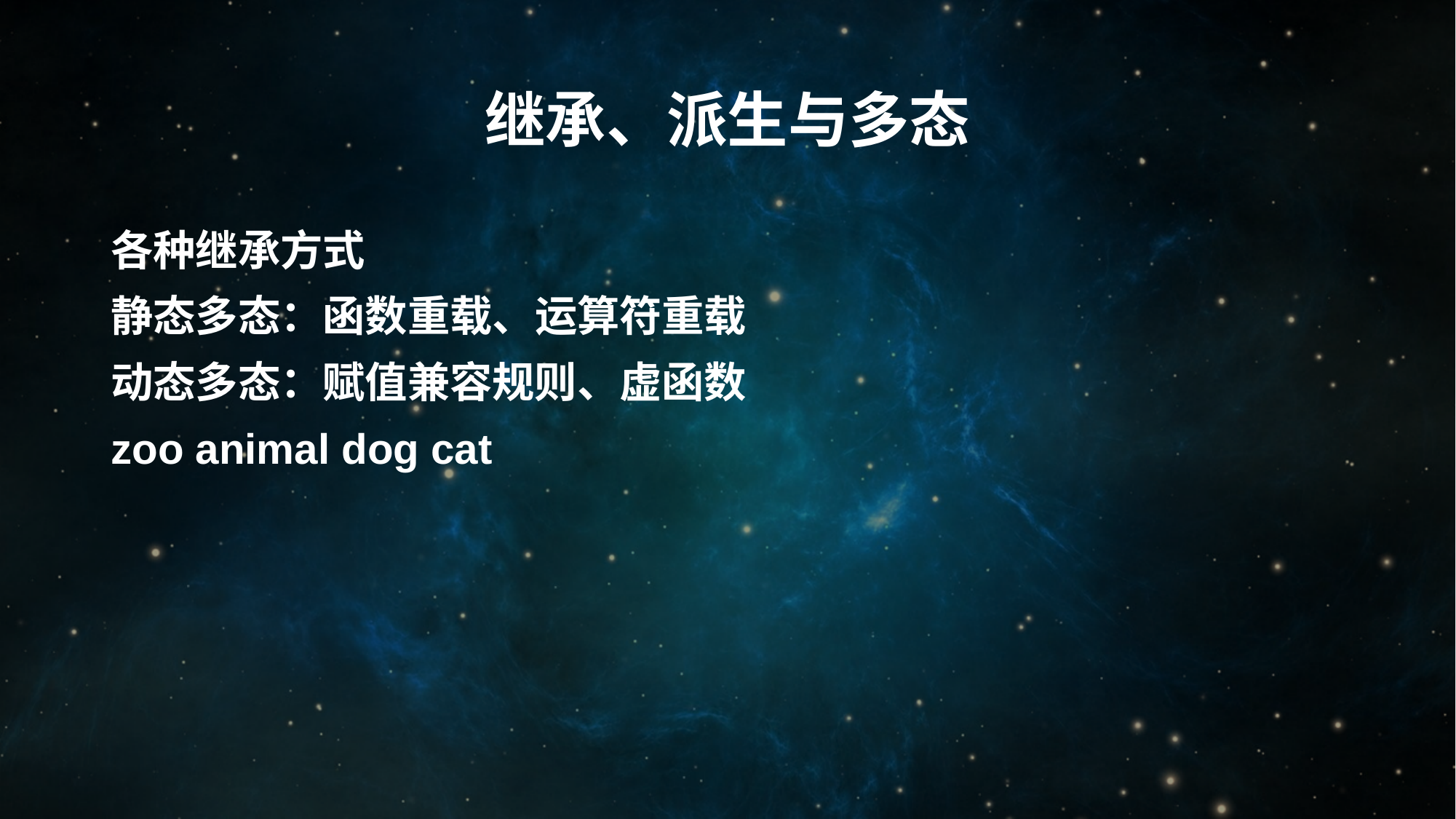

# 继承、派生与多态
各种继承方式
静态多态：函数重载、运算符重载
动态多态：赋值兼容规则、虚函数
zoo animal dog cat